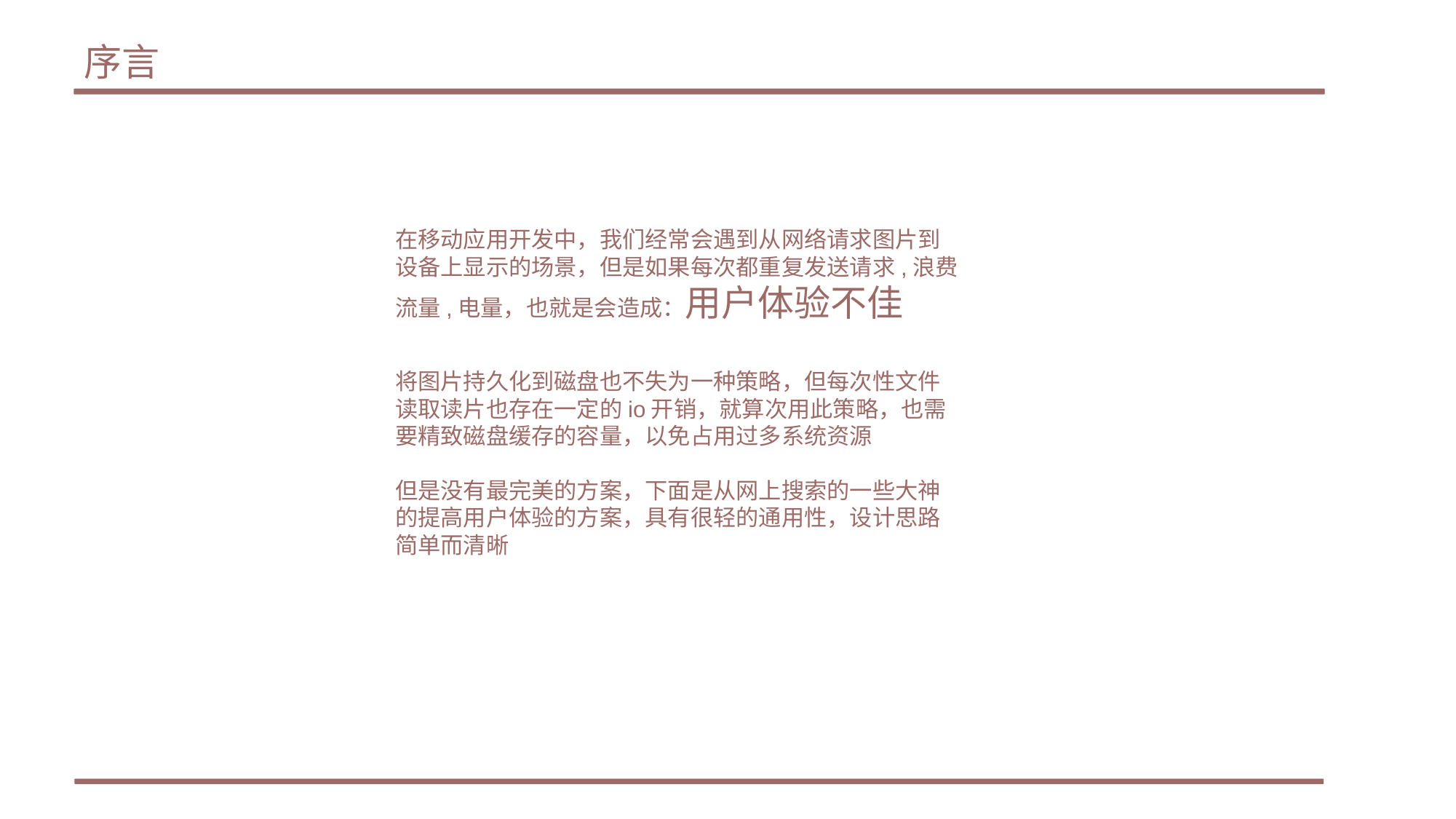

序言

在移动应用开发中，我们经常会遇到从网络请求图片到设备上显示的场景，但是如果每次都重复发送请求,浪费流量,电量，也就是会造成：用户体验不佳

将图片持久化到磁盘也不失为一种策略，但每次性文件读取读片也存在一定的io开销，就算次用此策略，也需要精致磁盘缓存的容量，以免占用过多系统资源

但是没有最完美的方案，下面是从网上搜索的一些大神的提高用户体验的方案，具有很轻的通用性，设计思路简单而清晰